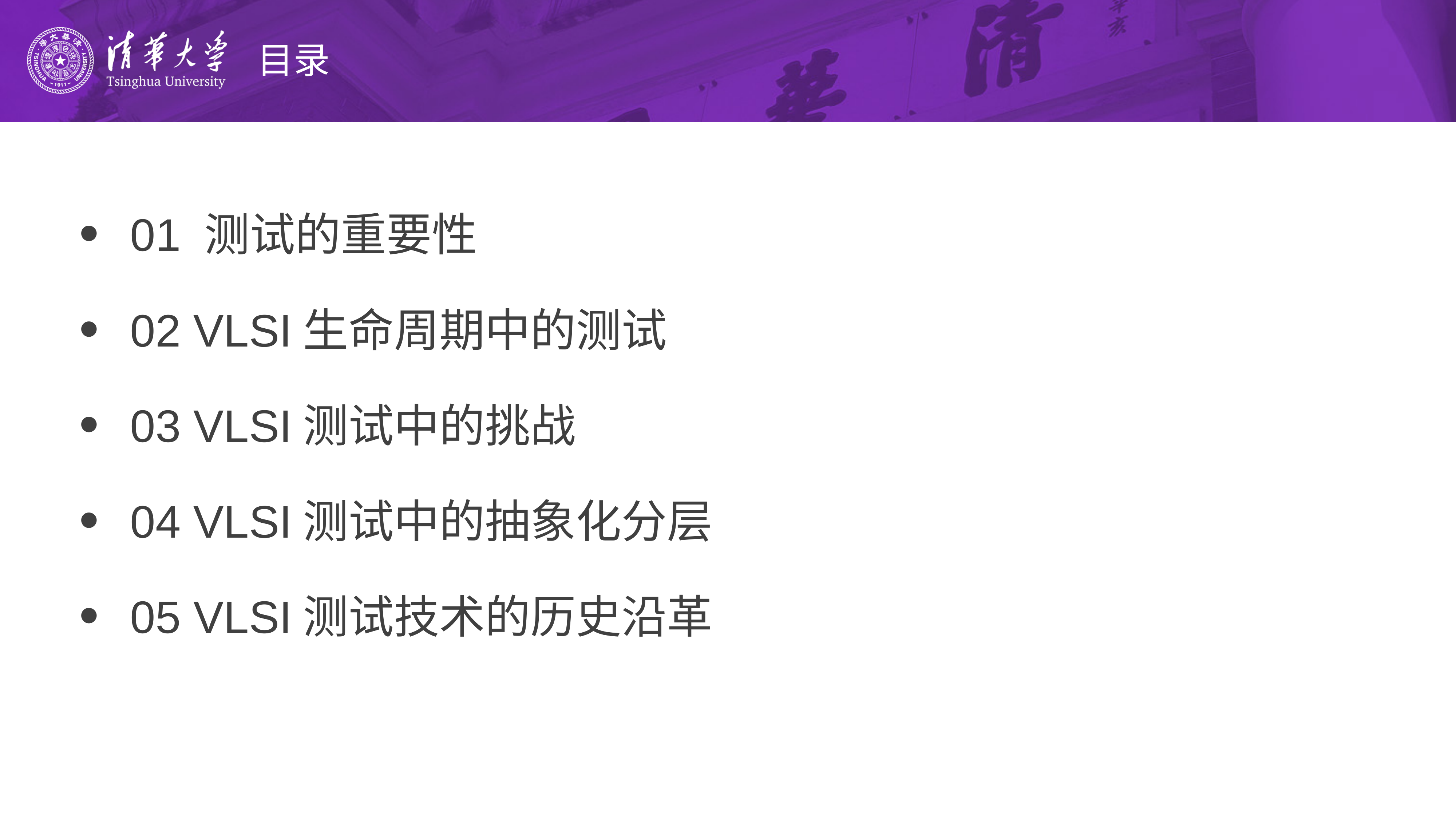

# 目录
01 测试的重要性
02 VLSI生命周期中的测试
03 VLSI测试中的挑战
04 VLSI测试中的抽象化分层
05 VLSI测试技术的历史沿革